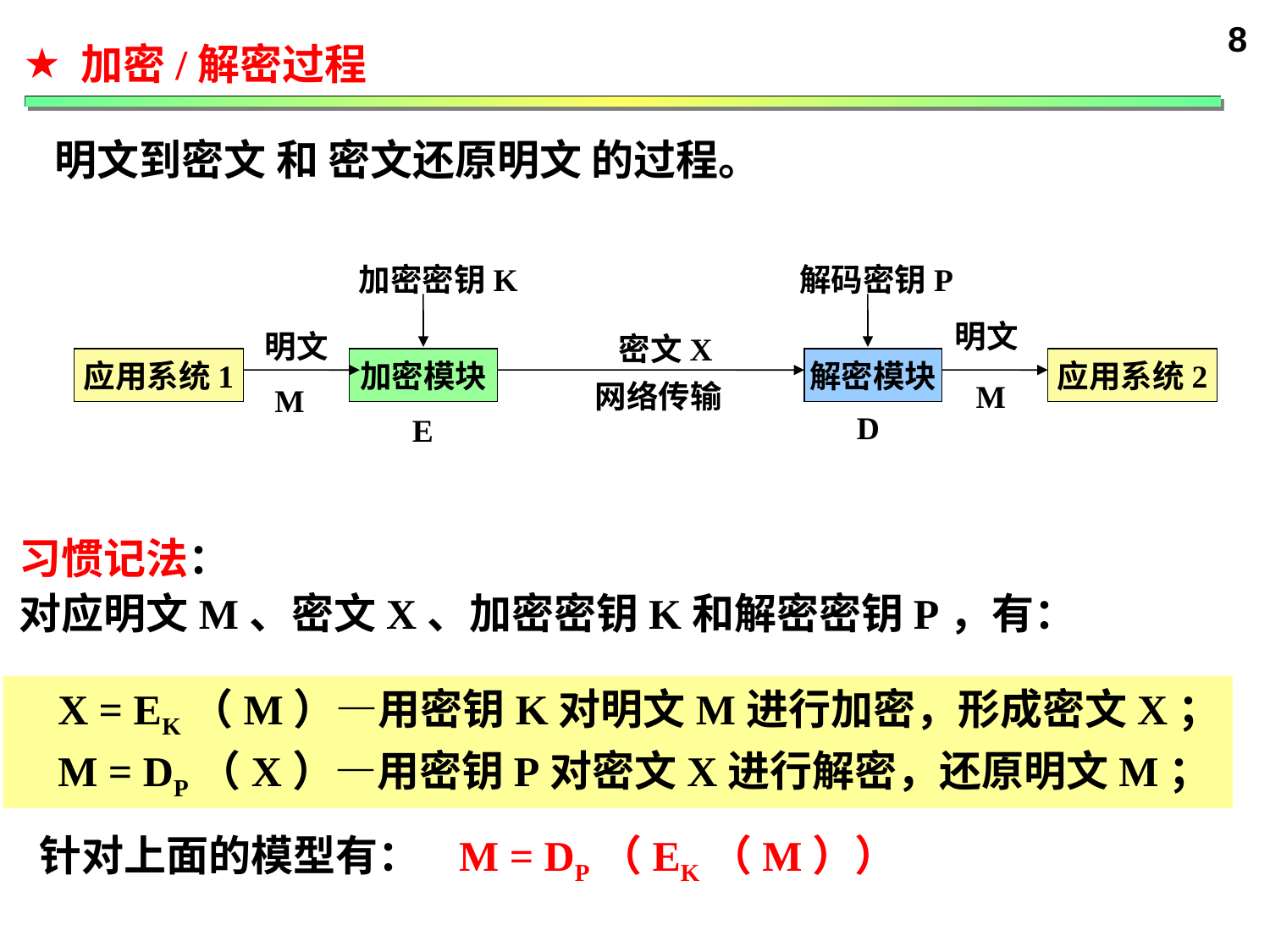

8
 加密/解密过程

明文到密文 和 密文还原明文 的过程。
加密密钥K
解码密钥P

明文
明文
密文X
应用系统1
加密模块
解密模块
应用系统2

网络传输

M
M
D
E
习惯记法：
对应明文M、密文X、加密密钥K和解密密钥P，有：
    X = EK（M）—用密钥K对明文M进行加密，形成密文X；
    M = DP（X）—用密钥P对密文X进行解密，还原明文M；
针对上面的模型有：   M = DP（EK（M））